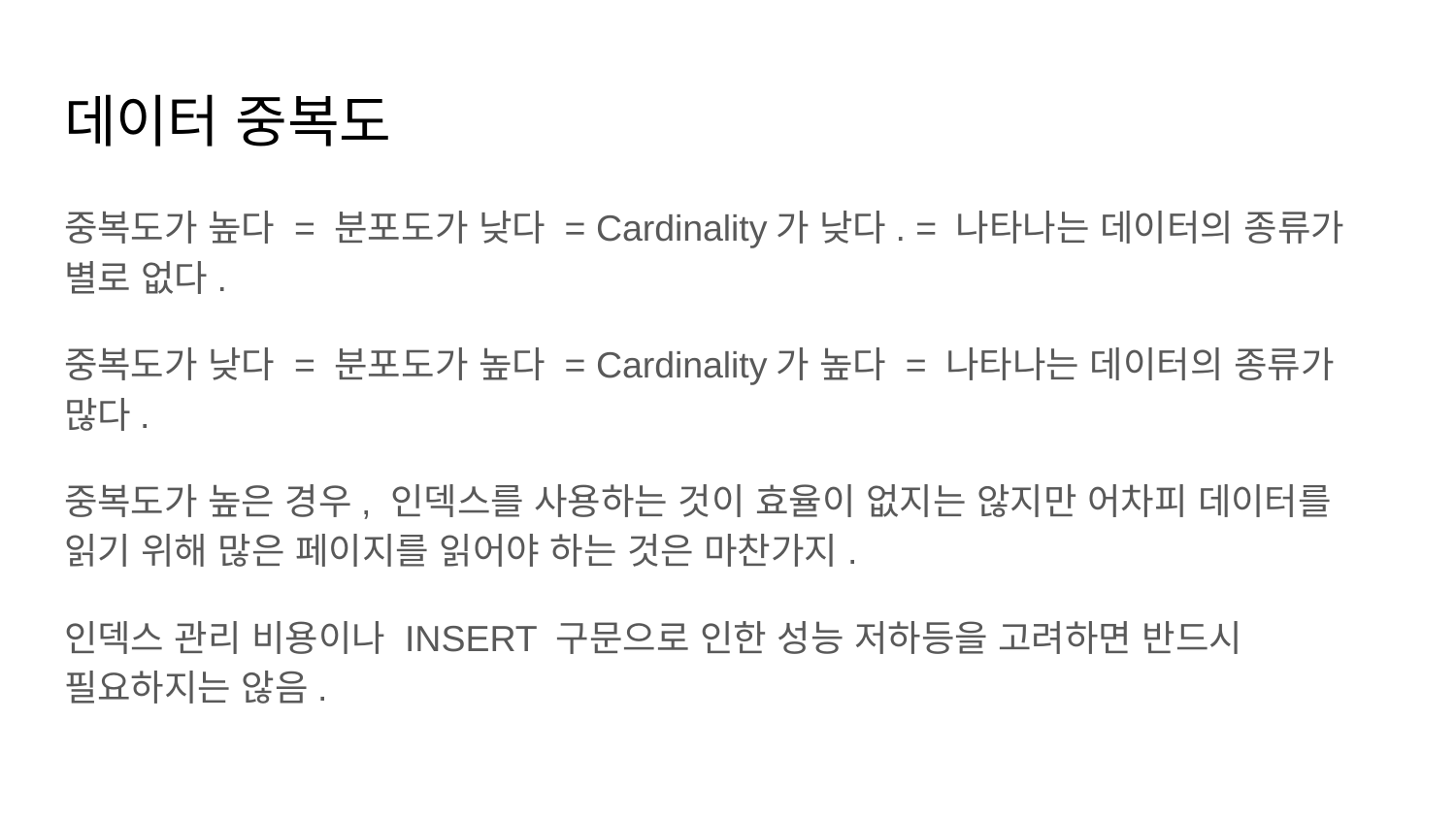

# 데이터 중복도
중복도가 높다 = 분포도가 낮다 = Cardinality가 낮다. = 나타나는 데이터의 종류가 별로 없다.
중복도가 낮다 = 분포도가 높다 = Cardinality가 높다 = 나타나는 데이터의 종류가 많다.
중복도가 높은 경우, 인덱스를 사용하는 것이 효율이 없지는 않지만 어차피 데이터를 읽기 위해 많은 페이지를 읽어야 하는 것은 마찬가지.
인덱스 관리 비용이나 INSERT 구문으로 인한 성능 저하등을 고려하면 반드시 필요하지는 않음.